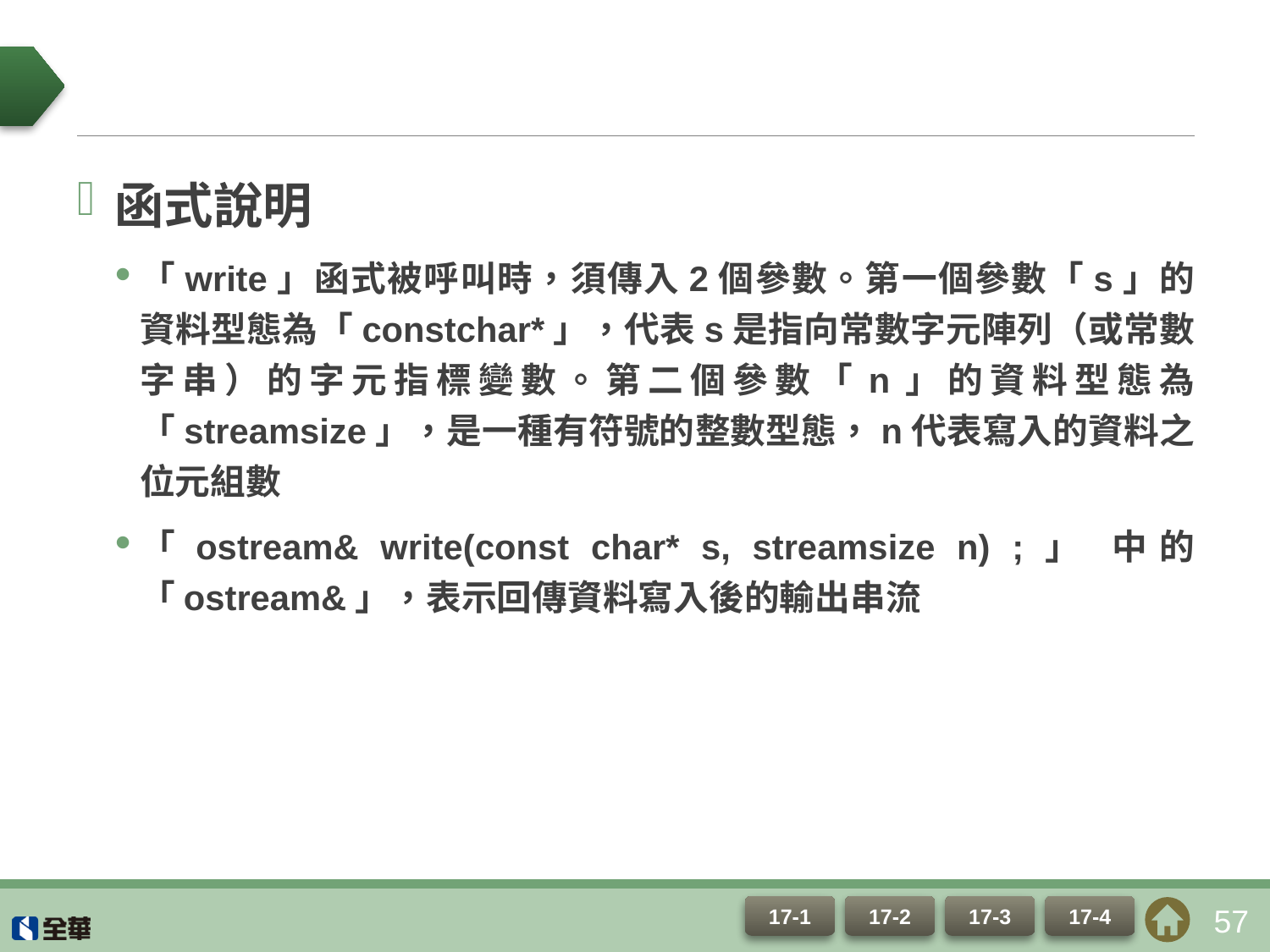

#
函式說明
「write」函式被呼叫時，須傳入2個參數。第一個參數「s」的資料型態為「constchar*」，代表s是指向常數字元陣列（或常數字串）的字元指標變數。第二個參數「n」的資料型態為 「streamsize」，是一種有符號的整數型態，n代表寫入的資料之位元組數
「ostream& write(const char* s, streamsize n) ;」 中的「ostream&」，表示回傳資料寫入後的輸出串流
57